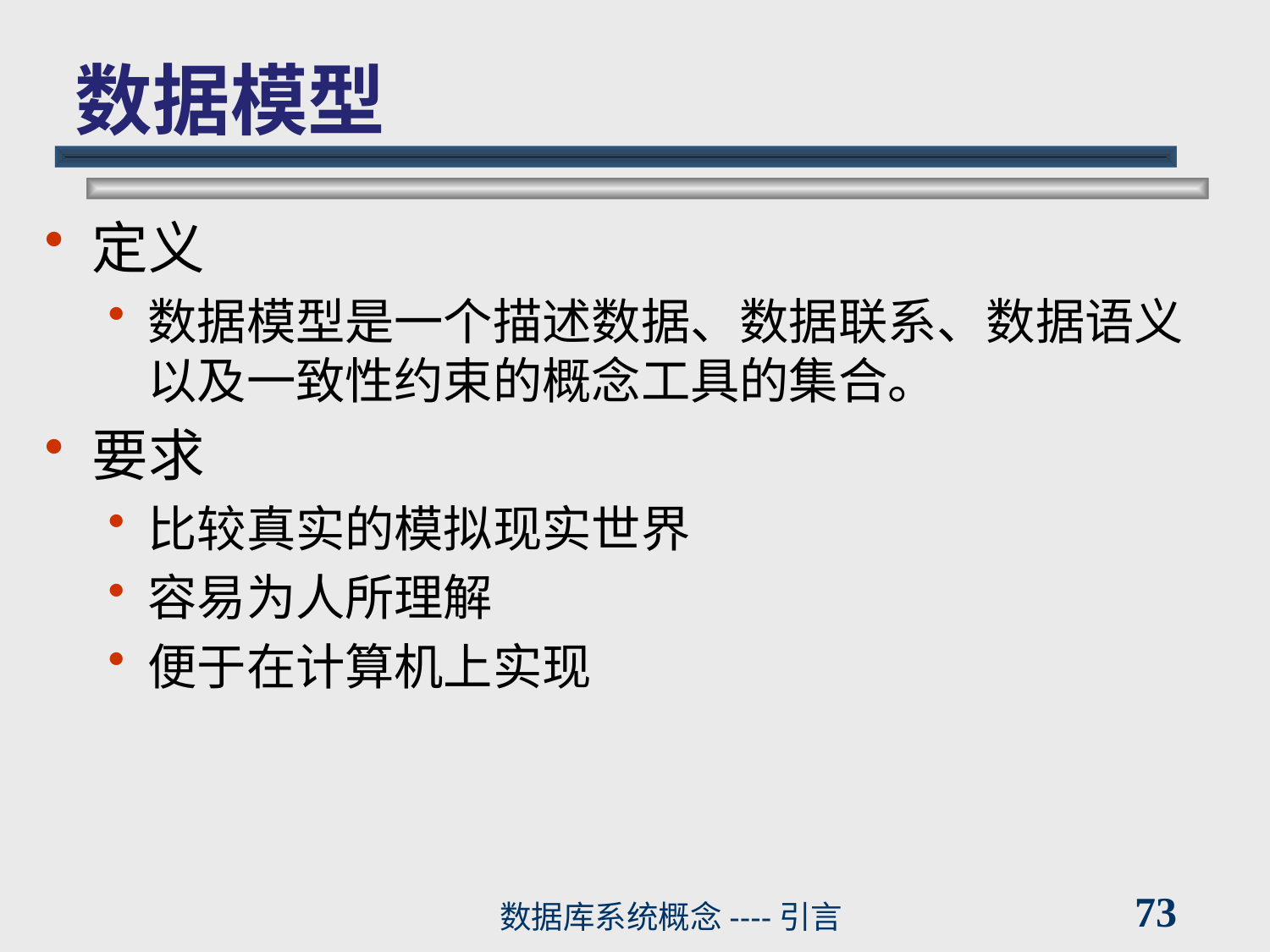

# 数据模型
定义
数据模型是一个描述数据、数据联系、数据语义以及一致性约束的概念工具的集合。
要求
比较真实的模拟现实世界
容易为人所理解
便于在计算机上实现
73
数据库系统概念----引言